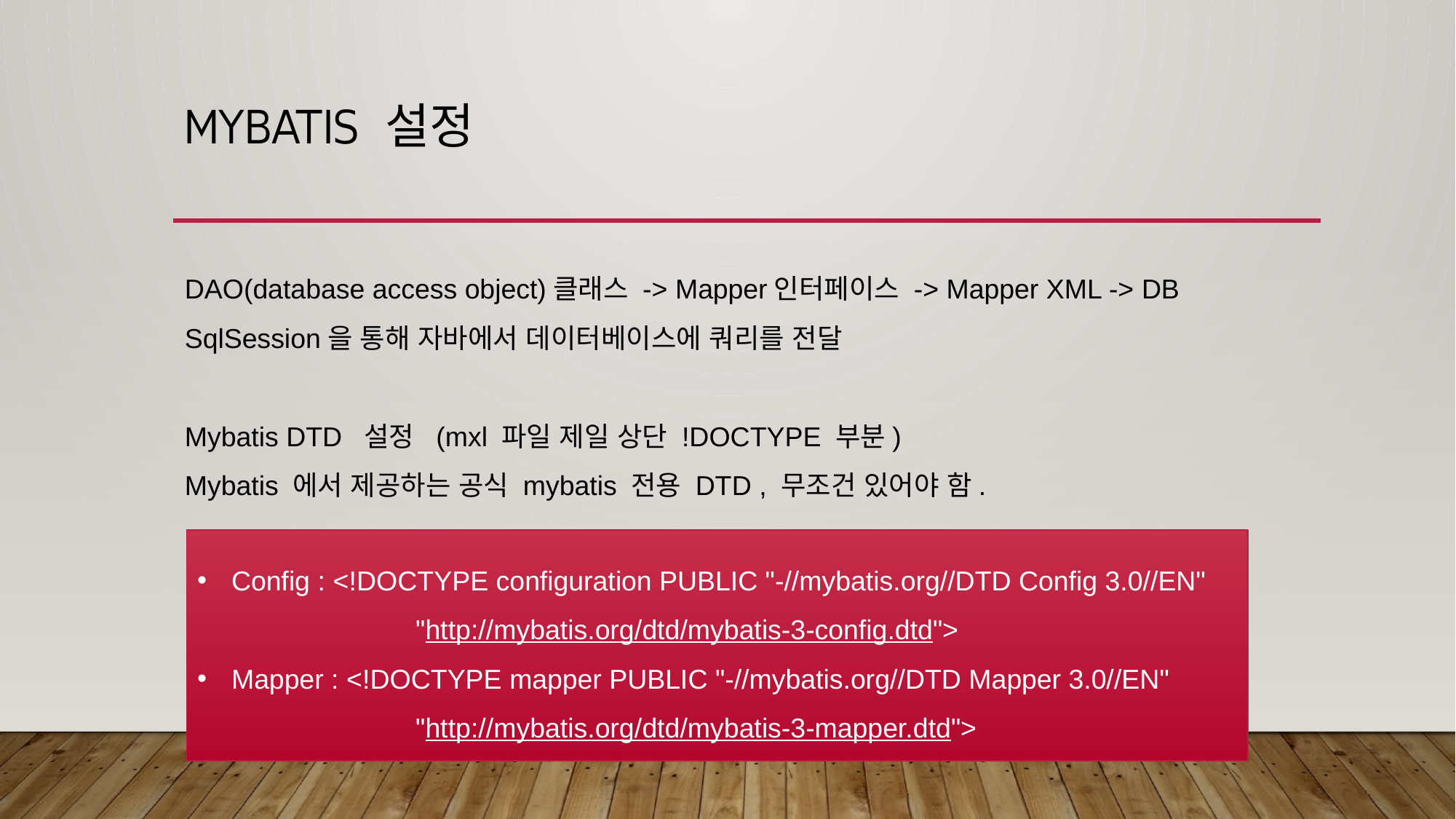

# Mybatis 설정
DAO(database access object)클래스 -> Mapper인터페이스 -> Mapper XML -> DB
SqlSession을 통해 자바에서 데이터베이스에 쿼리를 전달

Mybatis DTD  설정  (mxl 파일 제일 상단 !DOCTYPE 부분)
Mybatis 에서 제공하는 공식 mybatis 전용 DTD , 무조건 있어야 함.
Config : <!DOCTYPE configuration PUBLIC "-//mybatis.org//DTD Config 3.0//EN"
		"http://mybatis.org/dtd/mybatis-3-config.dtd">
Mapper : <!DOCTYPE mapper PUBLIC "-//mybatis.org//DTD Mapper 3.0//EN"
		"http://mybatis.org/dtd/mybatis-3-mapper.dtd">